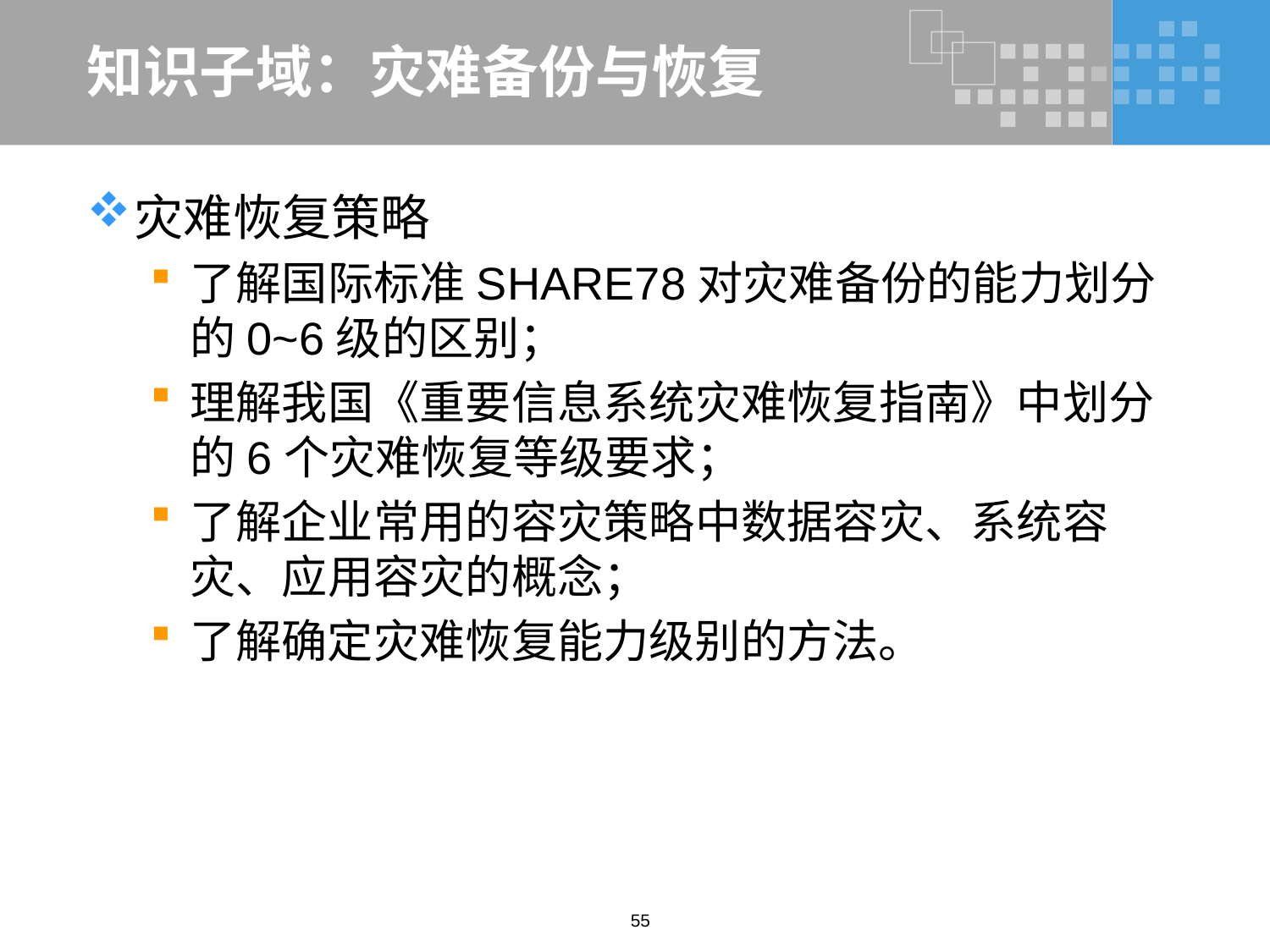

# 知识子域：灾难备份与恢复
灾难恢复策略
了解国际标准SHARE78对灾难备份的能力划分的0~6级的区别；
理解我国《重要信息系统灾难恢复指南》中划分的6个灾难恢复等级要求；
了解企业常用的容灾策略中数据容灾、系统容灾、应用容灾的概念；
了解确定灾难恢复能力级别的方法。

55